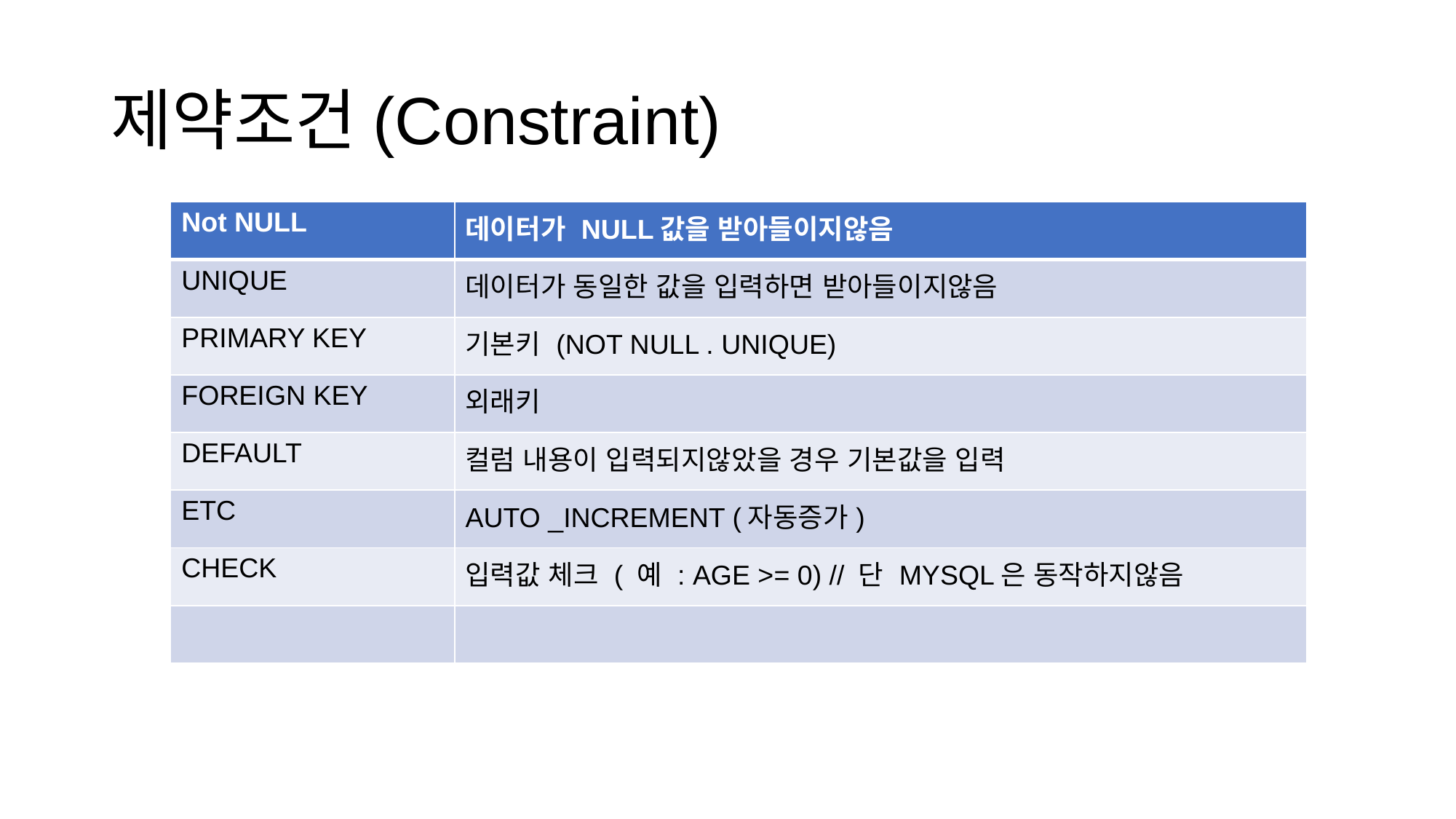

# 제약조건(Constraint)
| Not NULL | 데이터가 NULL값을 받아들이지않음 |
| --- | --- |
| UNIQUE | 데이터가 동일한 값을 입력하면 받아들이지않음 |
| PRIMARY KEY | 기본키 (NOT NULL . UNIQUE) |
| FOREIGN KEY | 외래키 |
| DEFAULT | 컬럼 내용이 입력되지않았을 경우 기본값을 입력 |
| ETC | AUTO \_INCREMENT (자동증가) |
| CHECK | 입력값 체크 ( 예 : AGE >= 0) // 단 MYSQL은 동작하지않음 |
|  |  |